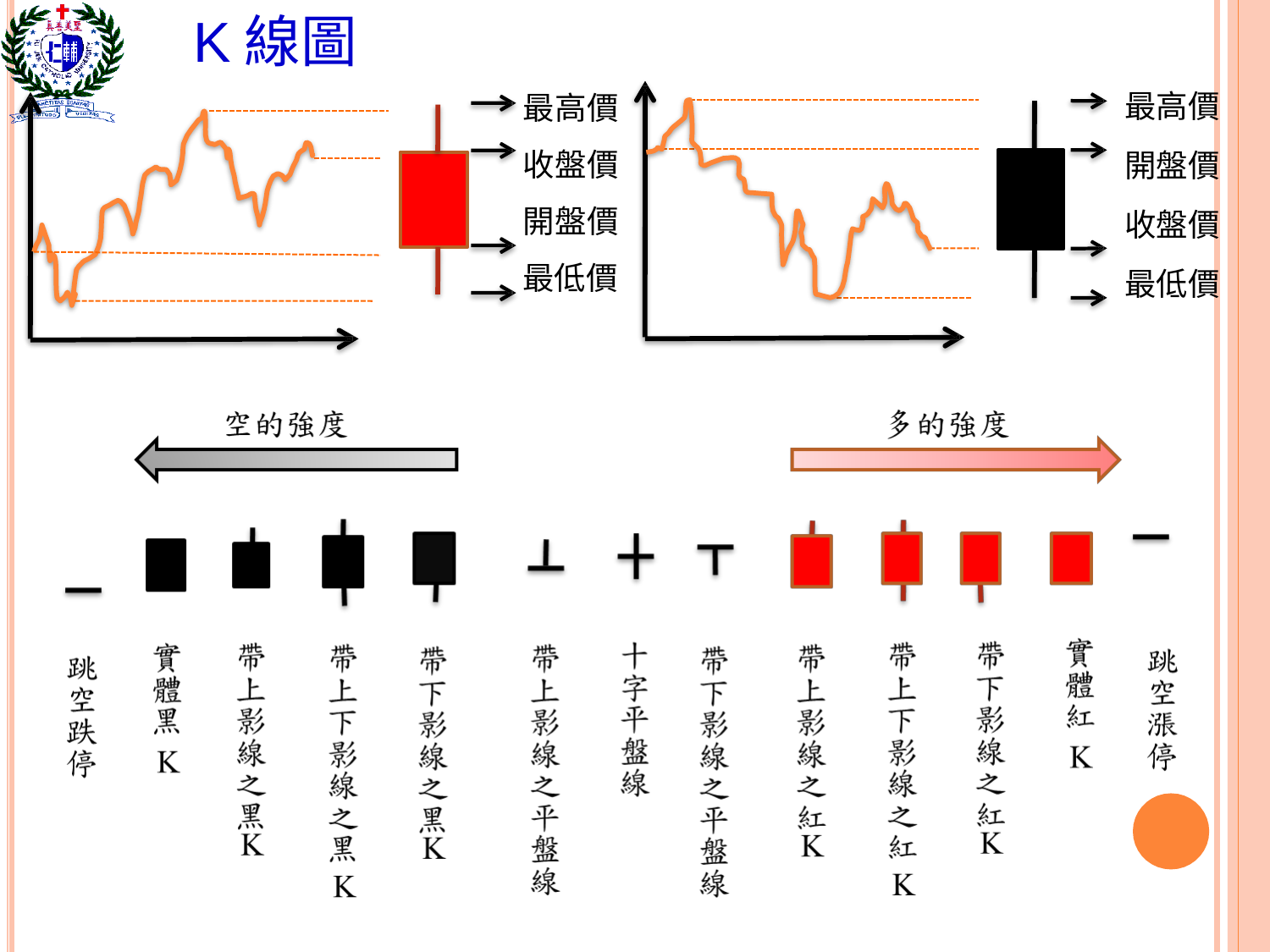

# K線圖

最高價 收盤價 開盤價 最低價

最高價

開盤價

收盤價

最低價